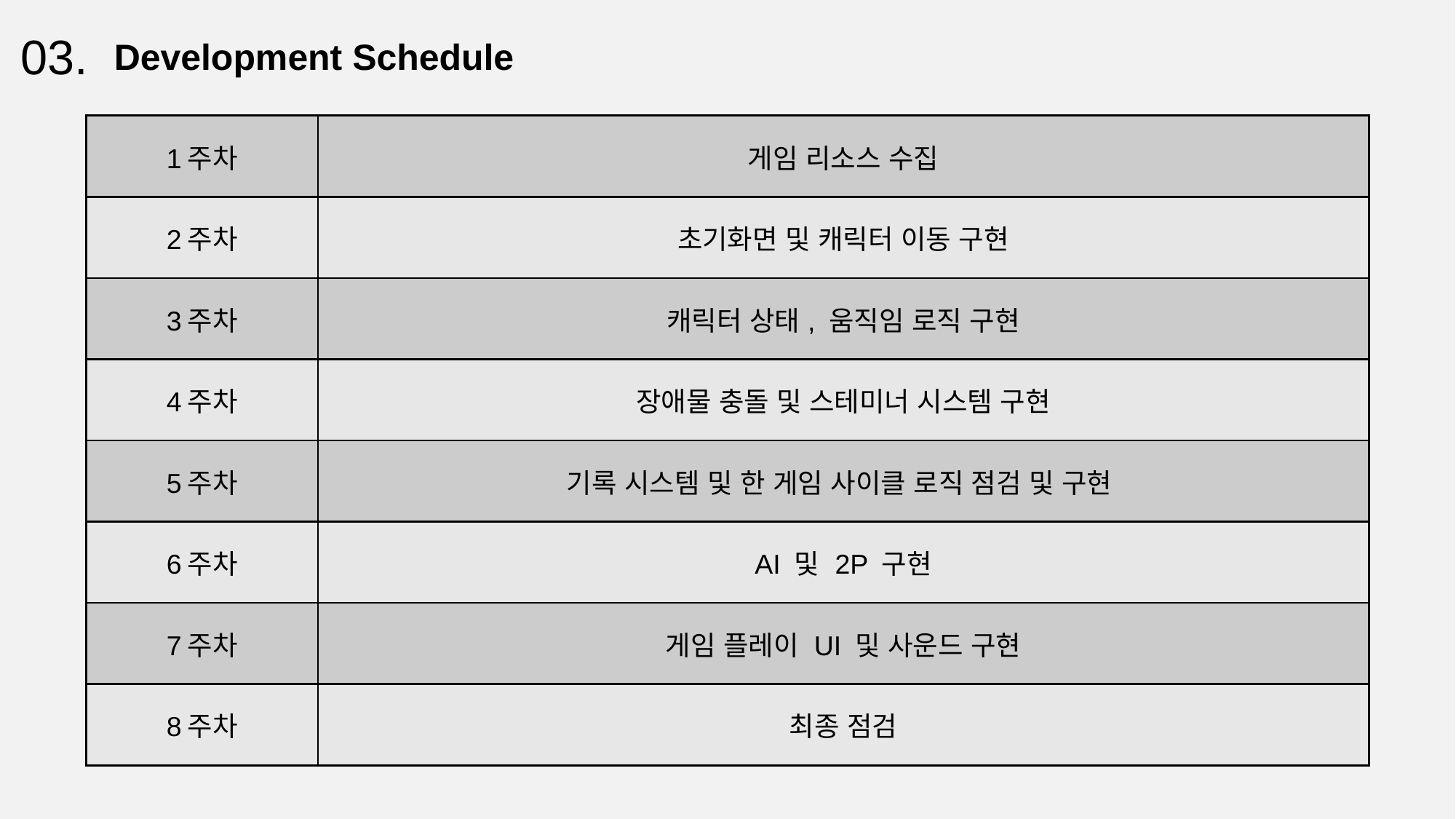

03.
 Development Schedule
| 1주차 | 게임 리소스 수집 |
| --- | --- |
| 2주차 | 초기화면 및 캐릭터 이동 구현 |
| 3주차 | 캐릭터 상태, 움직임 로직 구현 |
| 4주차 | 장애물 충돌 및 스테미너 시스템 구현 |
| 5주차 | 기록 시스템 및 한 게임 사이클 로직 점검 및 구현 |
| 6주차 | AI 및 2P 구현 |
| 7주차 | 게임 플레이 UI 및 사운드 구현 |
| 8주차 | 최종 점검 |